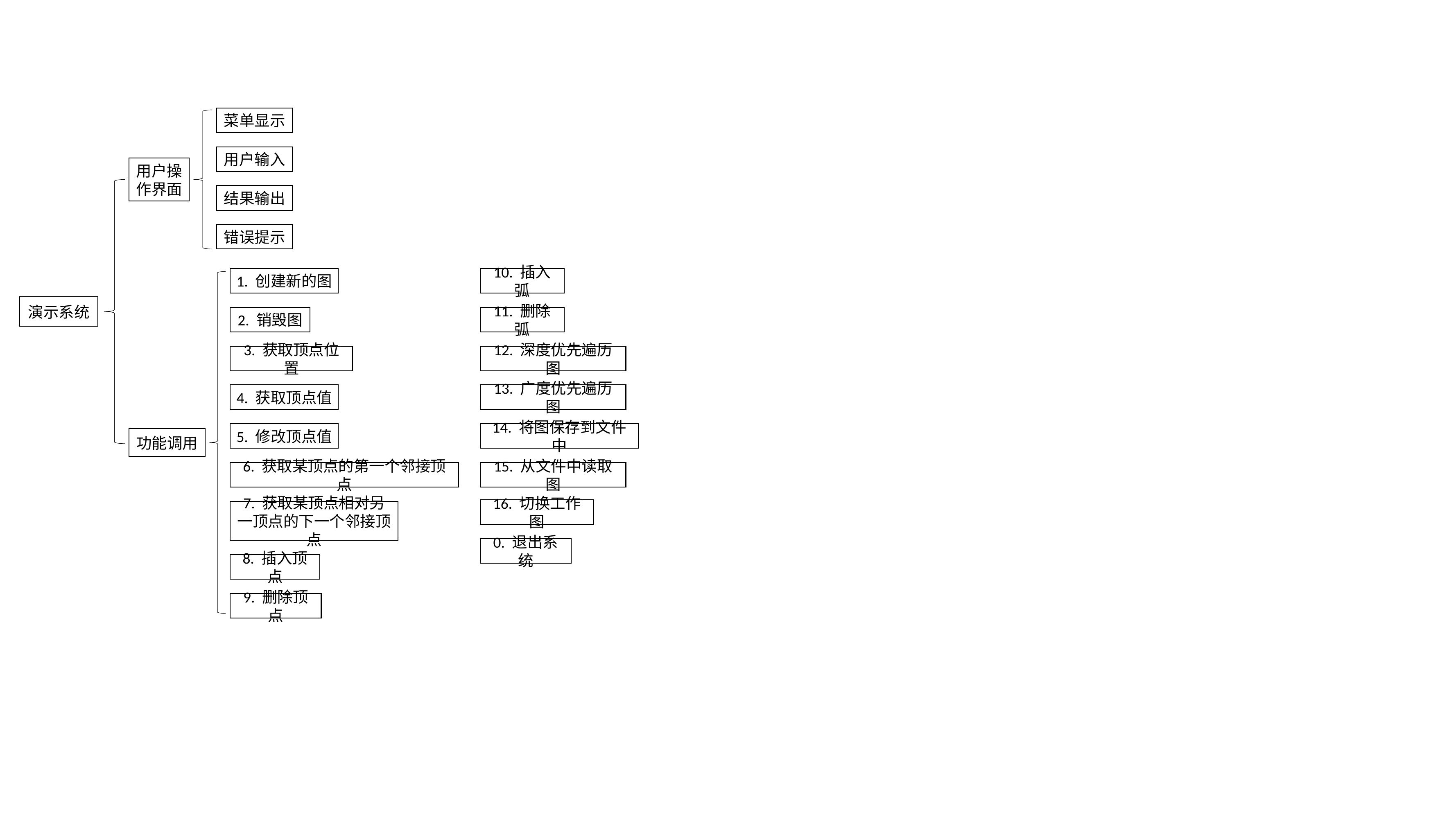

菜单显示

用户输入
用户操作界面

结果输出
错误提示
1. 创建新的图
10. 插入弧

演示系统
11. 删除弧
2. 销毁图
12. 深度优先遍历图
3. 获取顶点位置
13. 广度优先遍历图
4. 获取顶点值
5. 修改顶点值
14. 将图保存到文件中
功能调用
15. 从文件中读取图
6. 获取某顶点的第一个邻接顶点
16. 切换工作图
7. 获取某顶点相对另一顶点的下一个邻接顶点
0. 退出系统
8. 插入顶点
9. 删除顶点